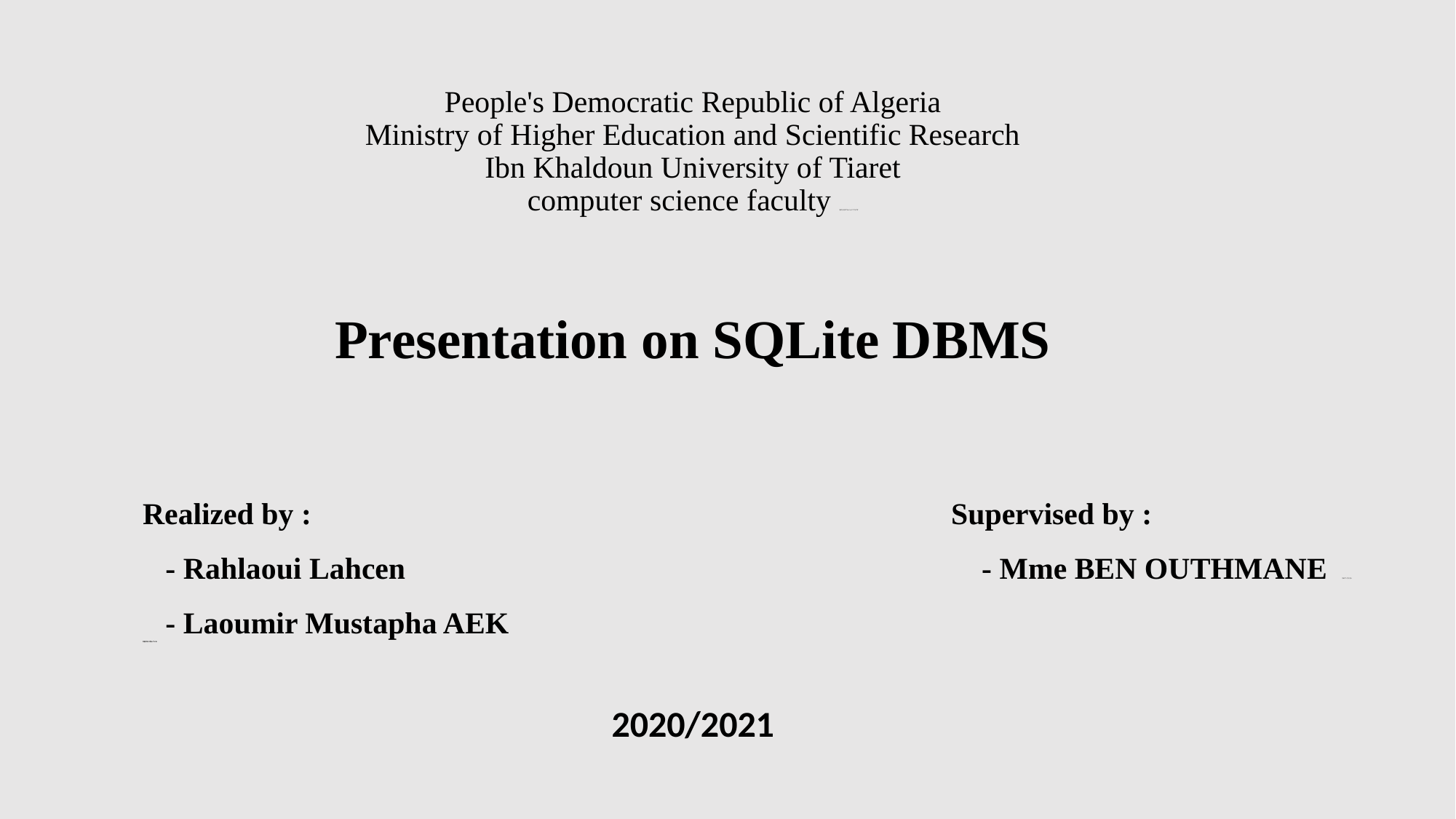

People's Democratic Republic of Algeria
Ministry of Higher Education and Scientific Research
Ibn Khaldoun University of Tiaret
computer science faculty  私たちはアルジェリア人です
Presentation on SQLite DBMS

Realized by :
   - Rahlaoui Lahcen
   - Laoumir Mustapha AEK お前はもう死んでいる

Supervised by :
    - Mme BEN OUTHMANE やめてください
2020/2021